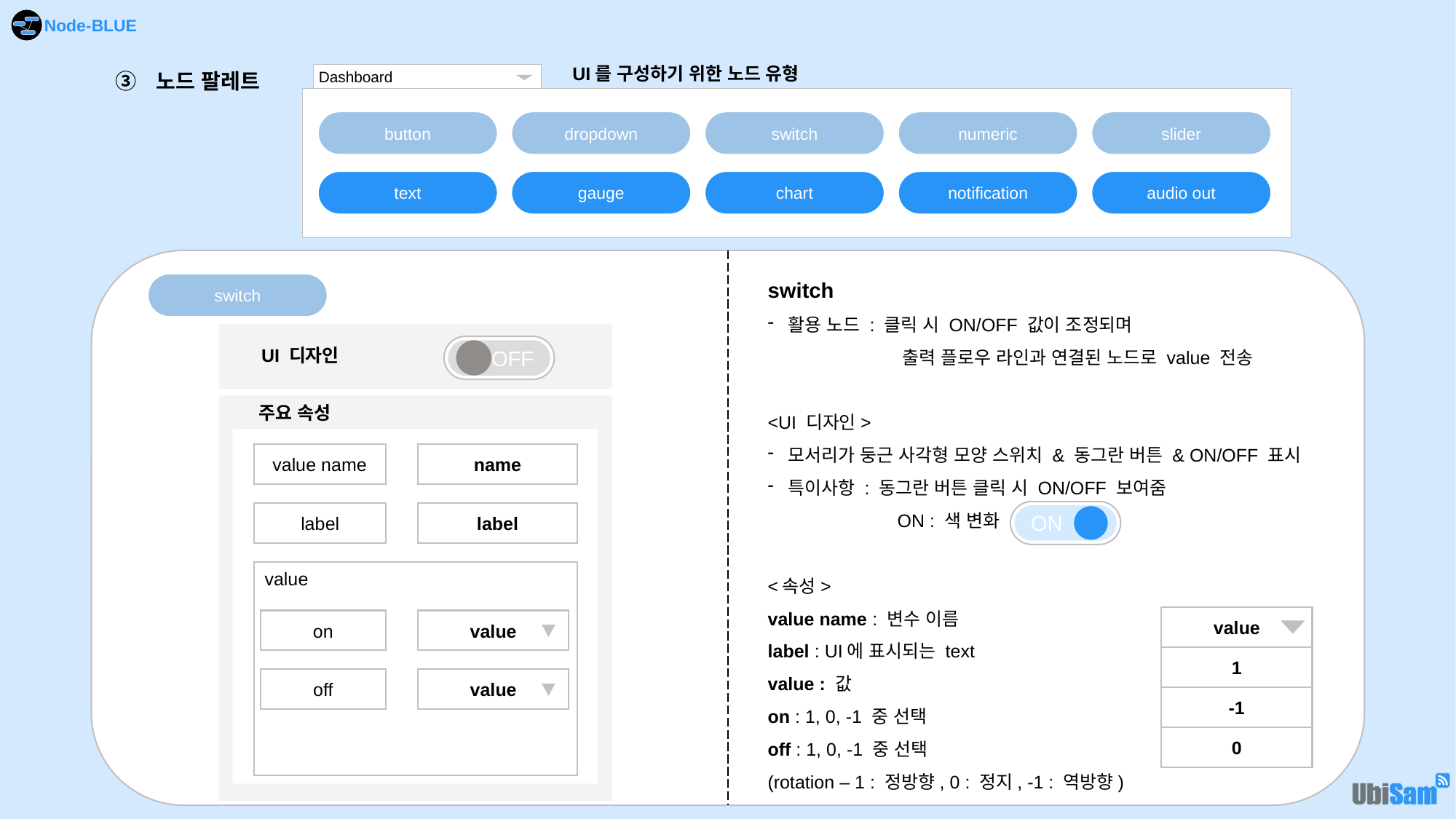

UI를 구성하기 위한 노드 유형
노드 팔레트
Dashboard

button
dropdown
switch
numeric
slider
text
gauge
chart
notification
audio out
switch
활용 노드 : 클릭 시 ON/OFF 값이 조정되며
	 출력 플로우 라인과 연결된 노드로 value 전송

<UI 디자인>
모서리가 둥근 사각형 모양 스위치 & 동그란 버튼 & ON/OFF 표시
특이사항 : 동그란 버튼 클릭 시 ON/OFF 보여줌
	ON : 색 변화

<속성>
value name : 변수 이름
label : UI에 표시되는 text
value : 값
on : 1, 0, -1 중 선택
off : 1, 0, -1 중 선택
(rotation – 1 : 정방향, 0 : 정지, -1 : 역방향)

ON

value

1
-1
0
switch

UI 디자인

주요 속성

OFF

name
value name
label
label
value
on
value

off
value